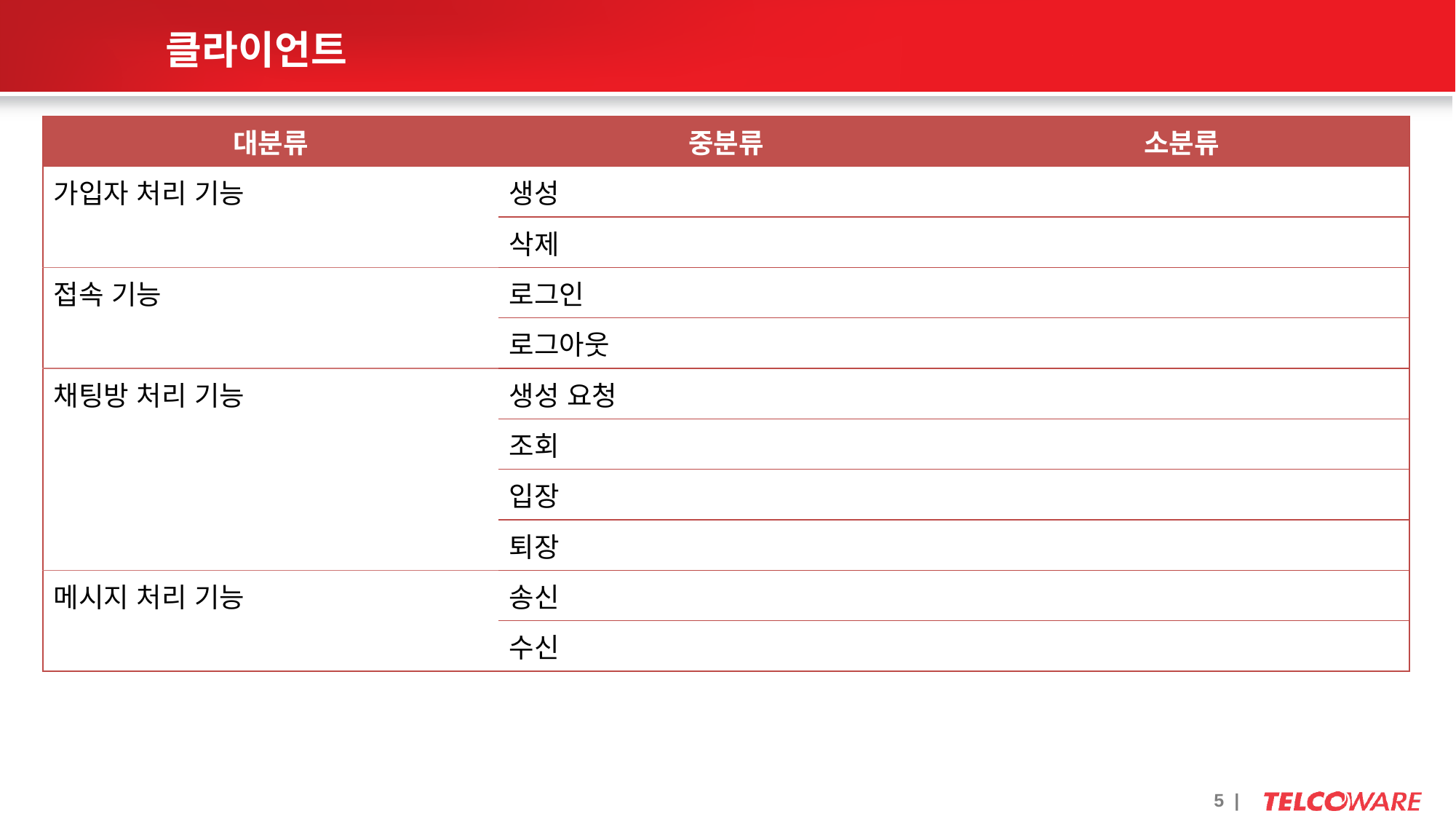

# 클라이언트
| 대분류 | 중분류 | 소분류 |
| --- | --- | --- |
| 가입자 처리 기능 | 생성 |  |
|  | 삭제 |  |
| 접속 기능 | 로그인 |  |
|  | 로그아웃 |  |
| 채팅방 처리 기능 | 생성 요청 |  |
|  | 조회 |  |
|  | 입장 |  |
|  | 퇴장 |  |
| 메시지 처리 기능 | 송신 |  |
|  | 수신 |  |